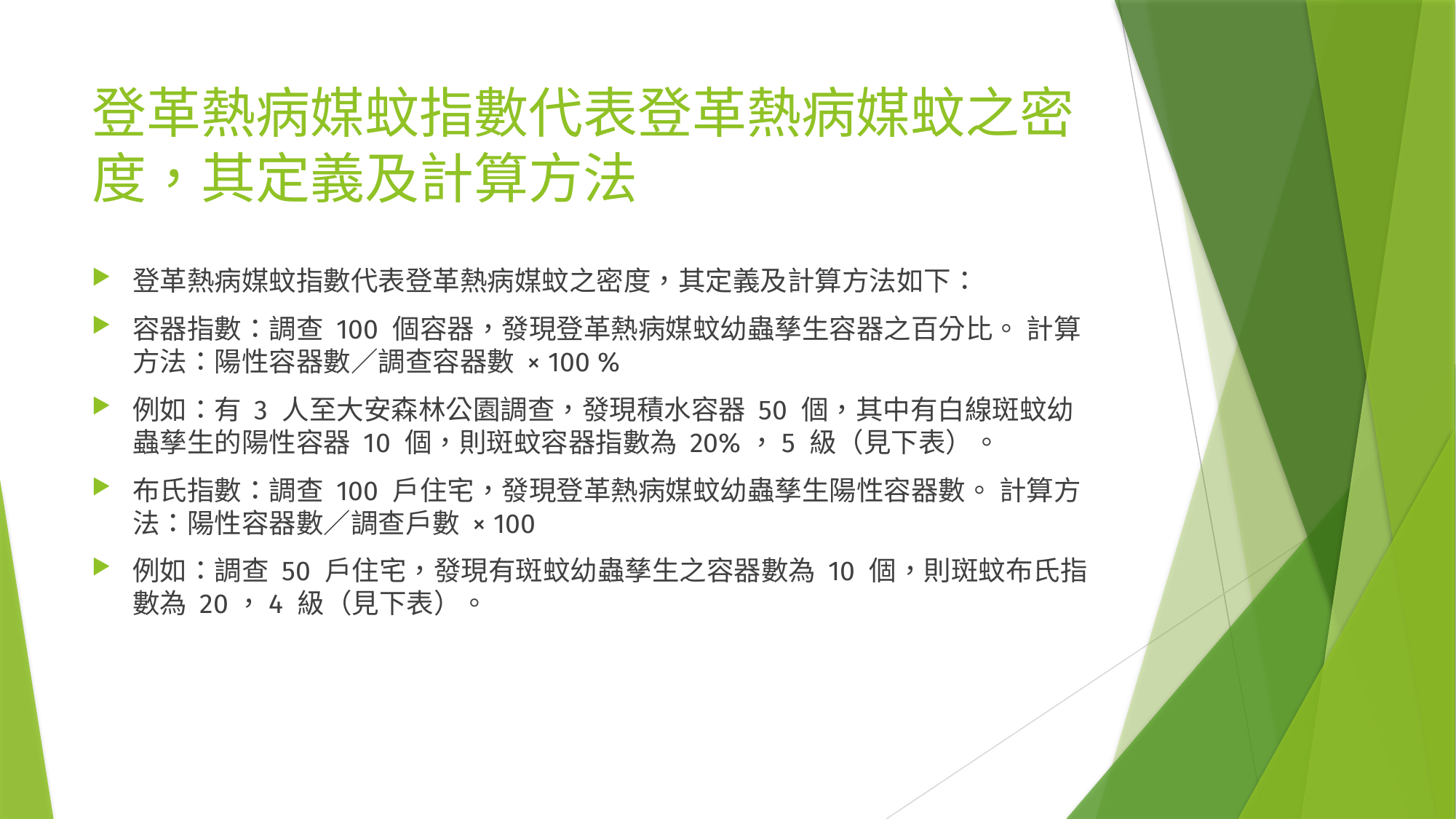

# 登革熱病媒蚊指數代表登革熱病媒蚊之密度，其定義及計算方法
登革熱病媒蚊指數代表登革熱病媒蚊之密度，其定義及計算方法如下：
容器指數：調查 100 個容器，發現登革熱病媒蚊幼蟲孳生容器之百分比。 計算方法：陽性容器數／調查容器數 × 100 %
例如：有 3 人至大安森林公園調查，發現積水容器 50 個，其中有白線斑蚊幼蟲孳生的陽性容器 10 個，則斑蚊容器指數為 20%，5 級（見下表）。
布氏指數：調查 100 戶住宅，發現登革熱病媒蚊幼蟲孳生陽性容器數。 計算方法：陽性容器數／調查戶數 × 100
例如：調查 50 戶住宅，發現有斑蚊幼蟲孳生之容器數為 10 個，則斑蚊布氏指數為 20，4 級（見下表）。